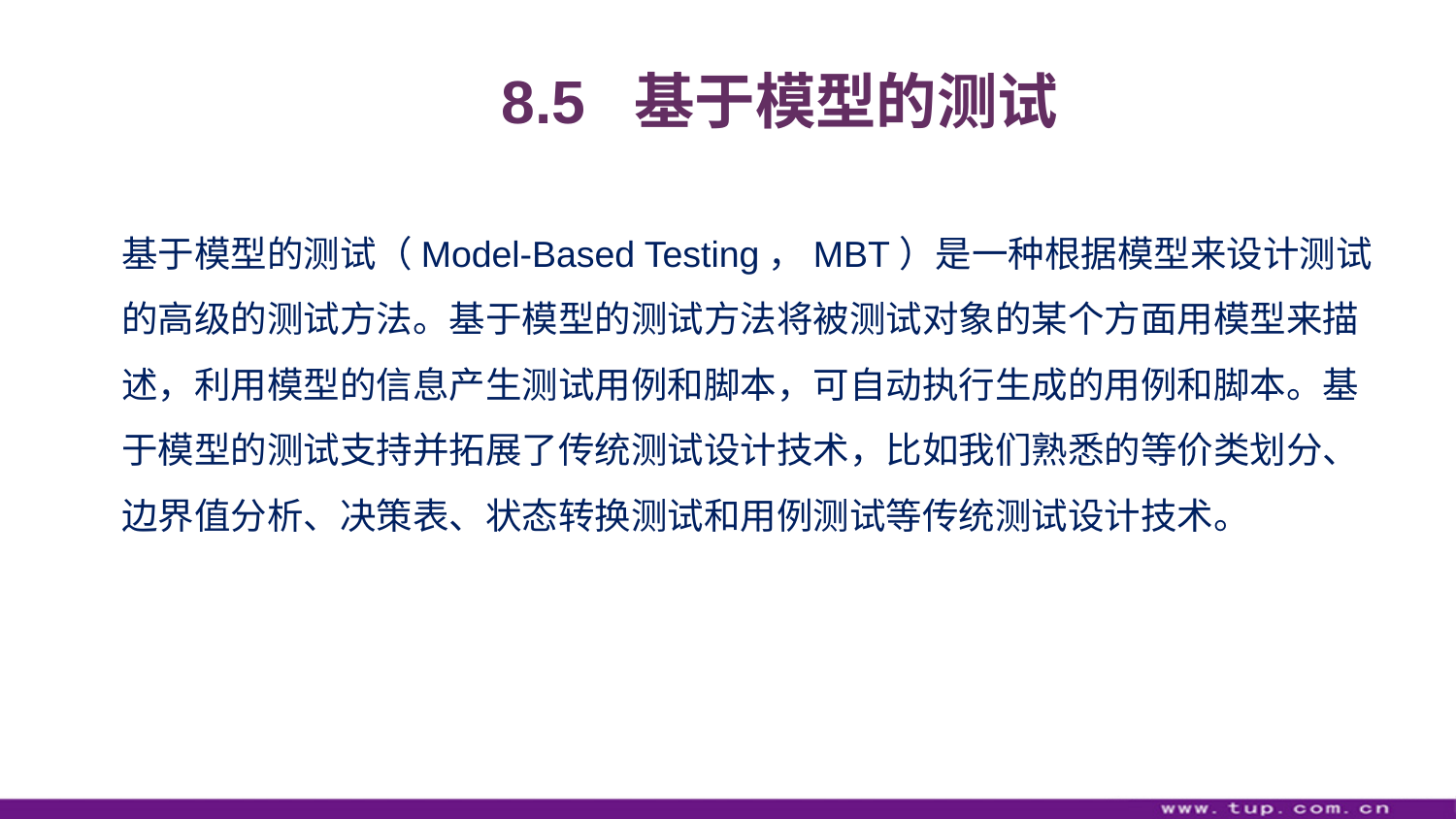

8.5  基于模型的测试

基于模型的测试（Model-Based Testing，MBT）是一种根据模型来设计测试的高级的测试方法。基于模型的测试方法将被测试对象的某个方面用模型来描述，利用模型的信息产生测试用例和脚本，可自动执行生成的用例和脚本。基于模型的测试支持并拓展了传统测试设计技术，比如我们熟悉的等价类划分、边界值分析、决策表、状态转换测试和用例测试等传统测试设计技术。